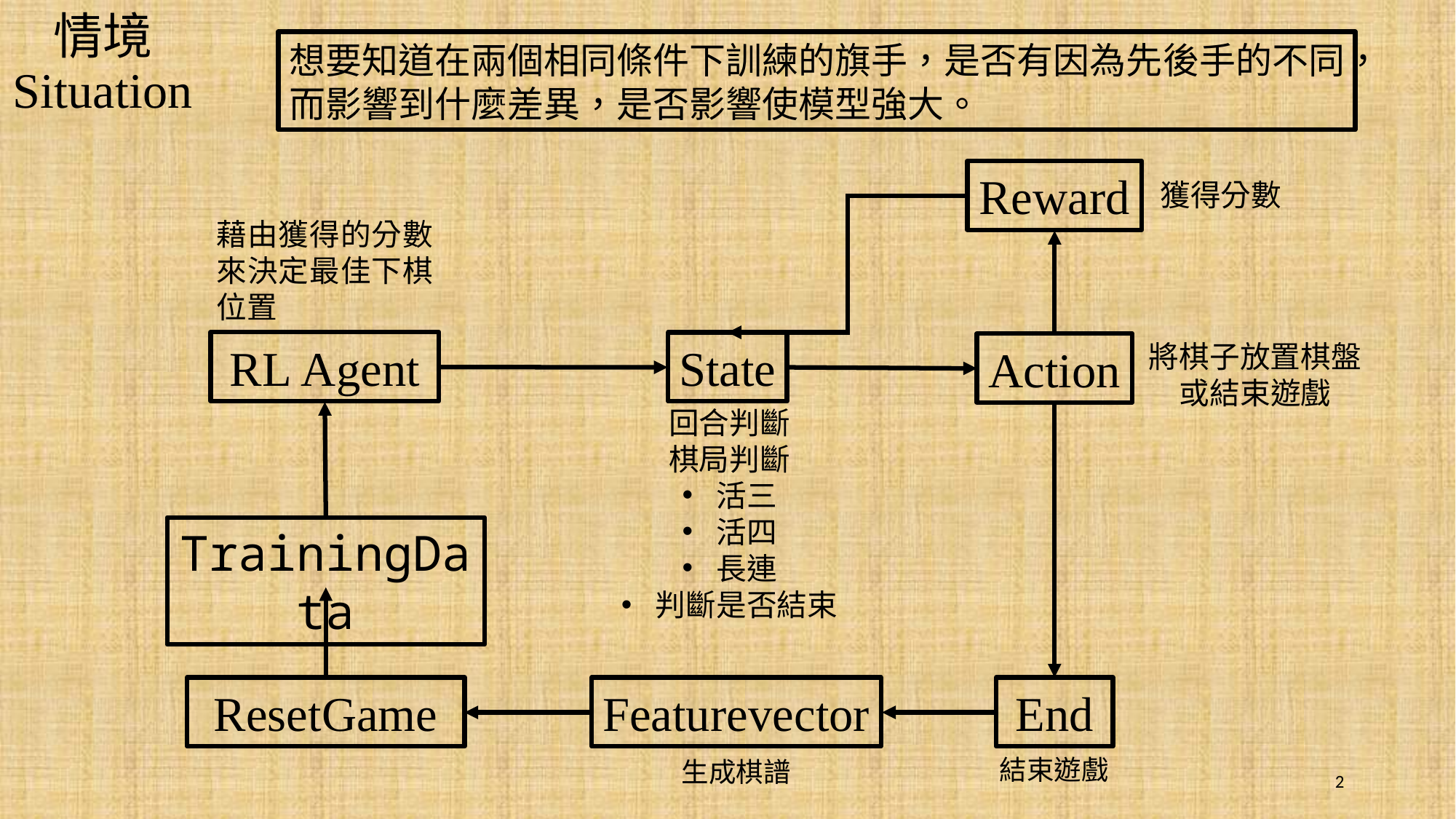

# 情境 Situation
想要知道在兩個相同條件下訓練的旗手，是否有因為先後手的不同，而影響到什麼差異，是否影響使模型強大。
Reward
獲得分數
藉由獲得的分數來決定最佳下棋位置
RL Agent
將棋子放置棋盤
或結束遊戲
State
Action
回合判斷
棋局判斷
活三
活四
長連
判斷是否結束
TrainingData
End
ResetGame
Featurevector
結束遊戲
生成棋譜
2